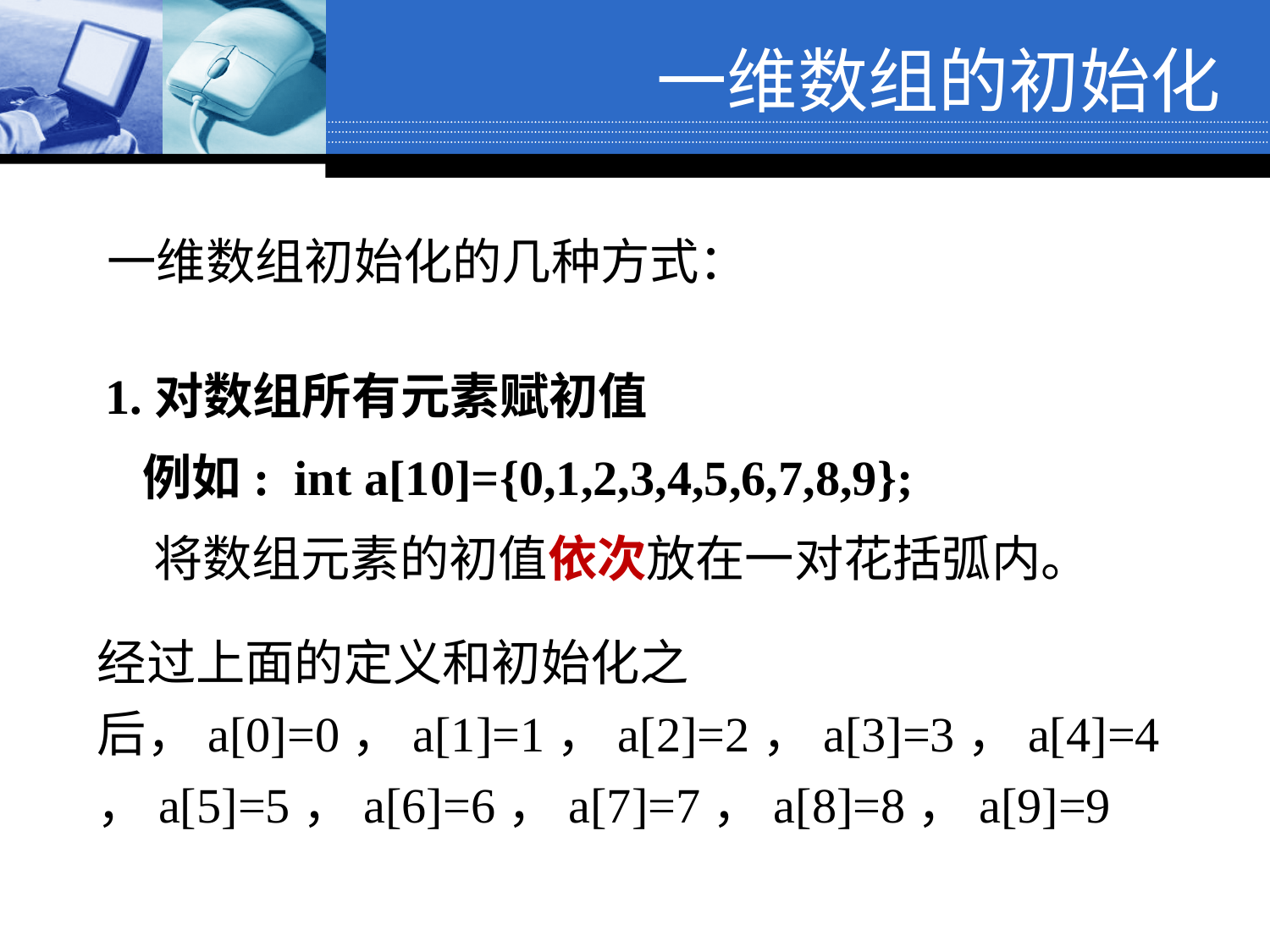

一维数组的初始化
一维数组初始化的几种方式：
 1.对数组所有元素赋初值
   例如:  int a[10]={0,1,2,3,4,5,6,7,8,9};
    将数组元素的初值依次放在一对花括弧内。

经过上面的定义和初始化之后，a[0]=0，a[1]=1，a[2]=2，a[3]=3，a[4]=4，a[5]=5，a[6]=6，a[7]=7，a[8]=8，a[9]=9